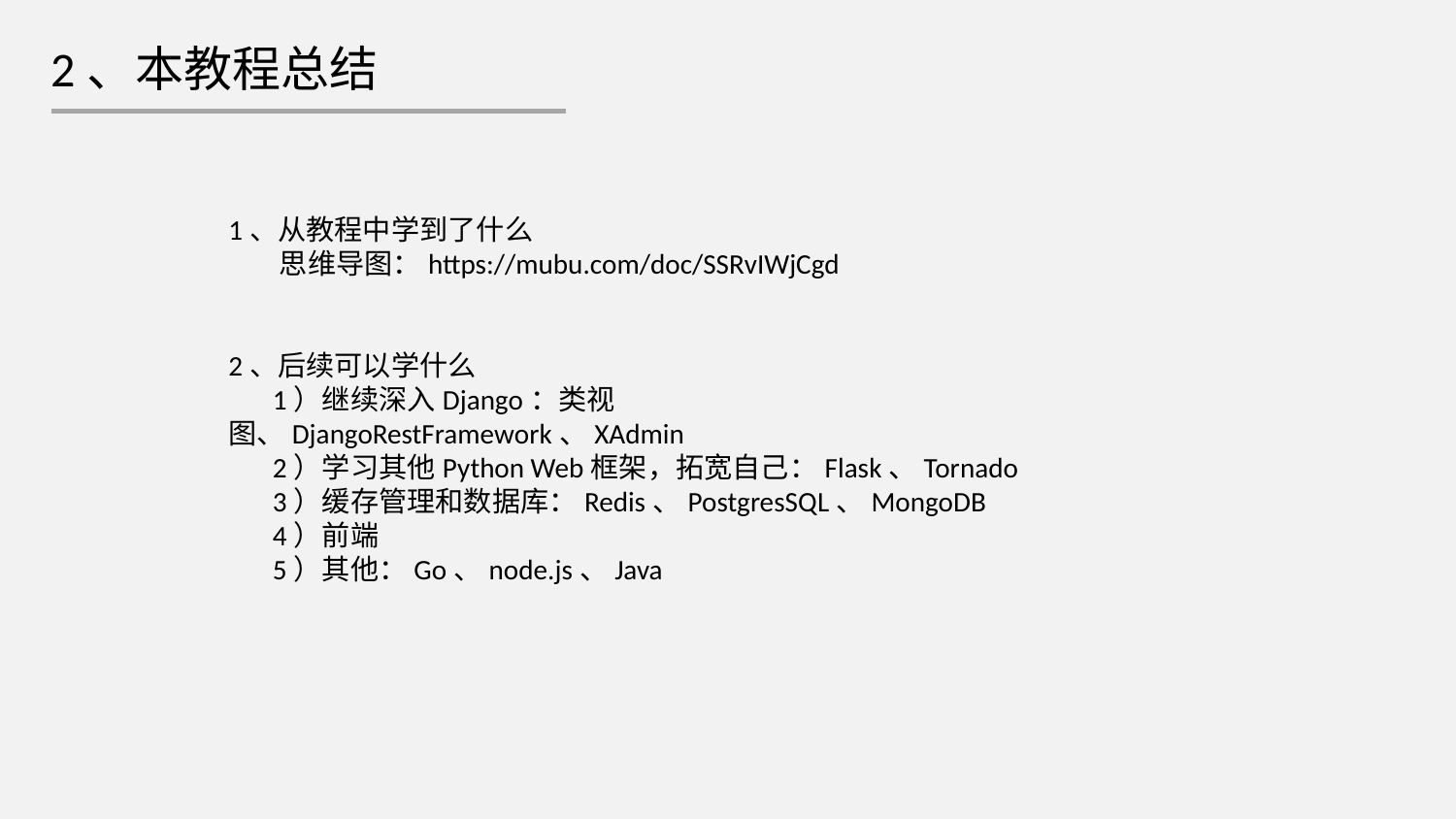

2、本教程总结
1、从教程中学到了什么
       思维导图：https://mubu.com/doc/SSRvIWjCgd

2、后续可以学什么
       1）继续深入Django：类视图、DjangoRestFramework、XAdmin
       2）学习其他Python Web框架，拓宽自己：Flask、Tornado
       3）缓存管理和数据库：Redis、PostgresSQL、MongoDB
       4）前端
       5）其他：Go、node.js、Java